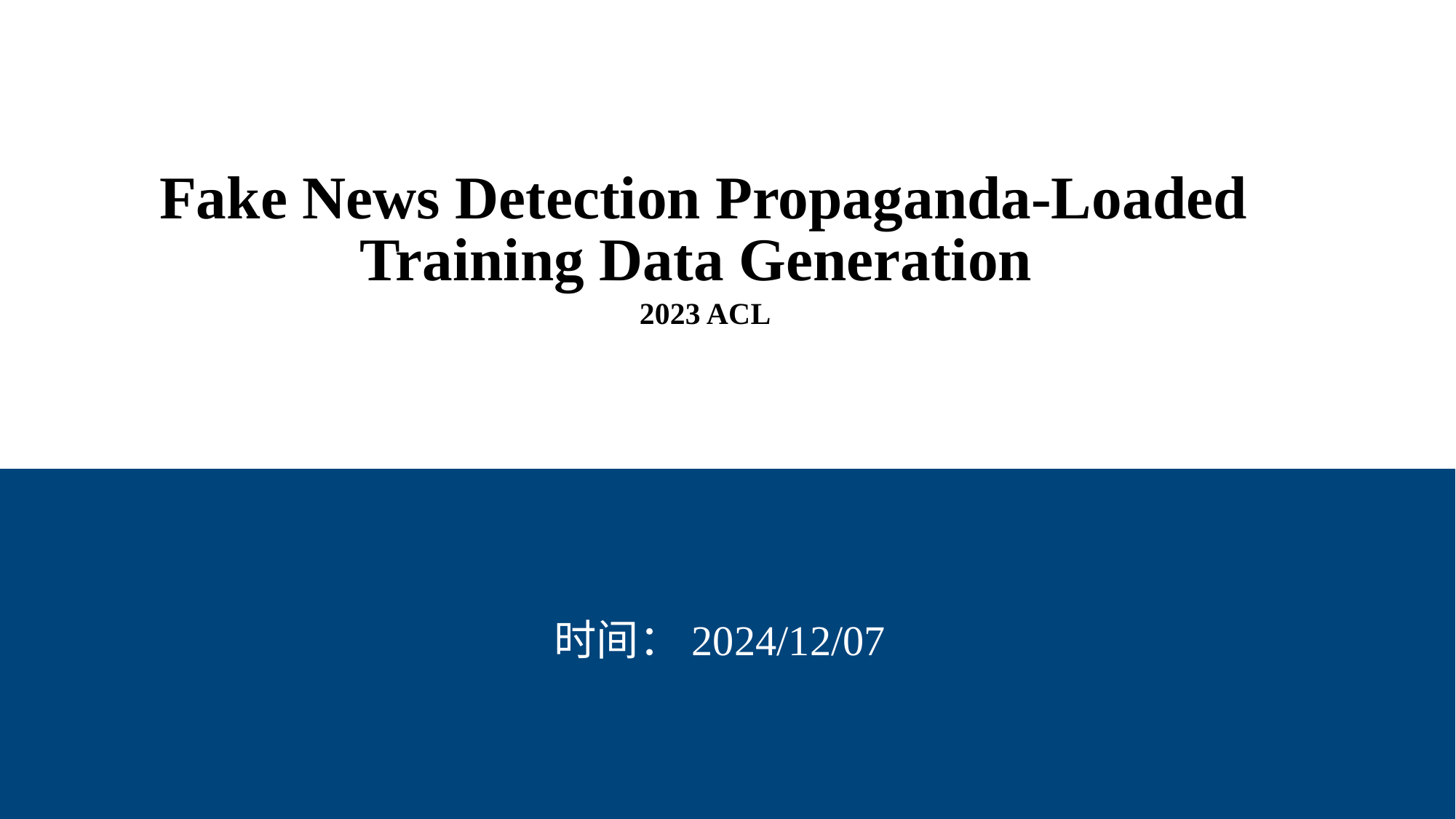

Fake News Detection Propaganda-Loaded Training Data Generation

2023 ACL

         时间：2024/12/07